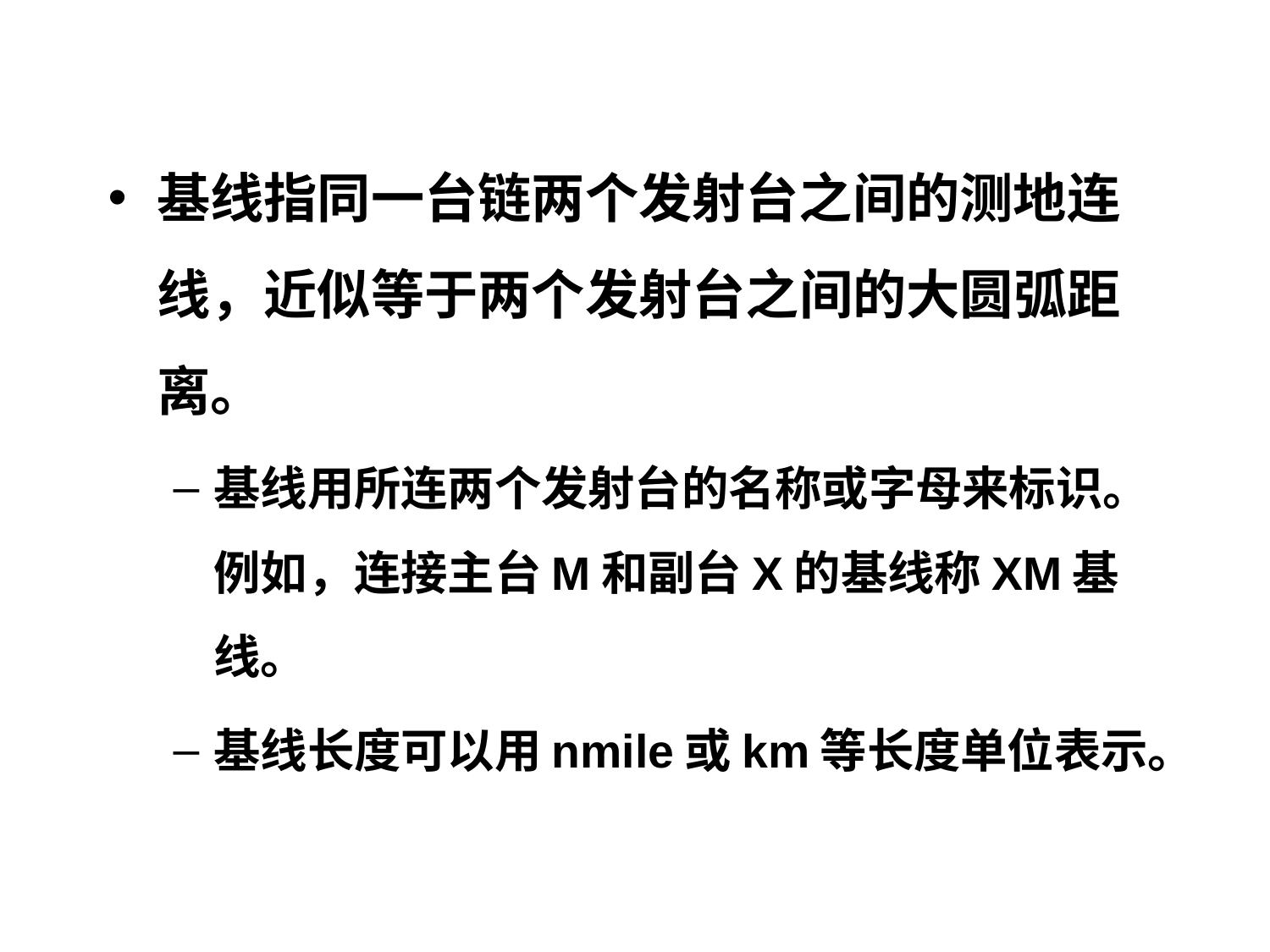

基线指同一台链两个发射台之间的测地连线，近似等于两个发射台之间的大圆弧距离。
基线用所连两个发射台的名称或字母来标识。例如，连接主台M和副台X的基线称XM基线。
基线长度可以用nmile或km等长度单位表示。